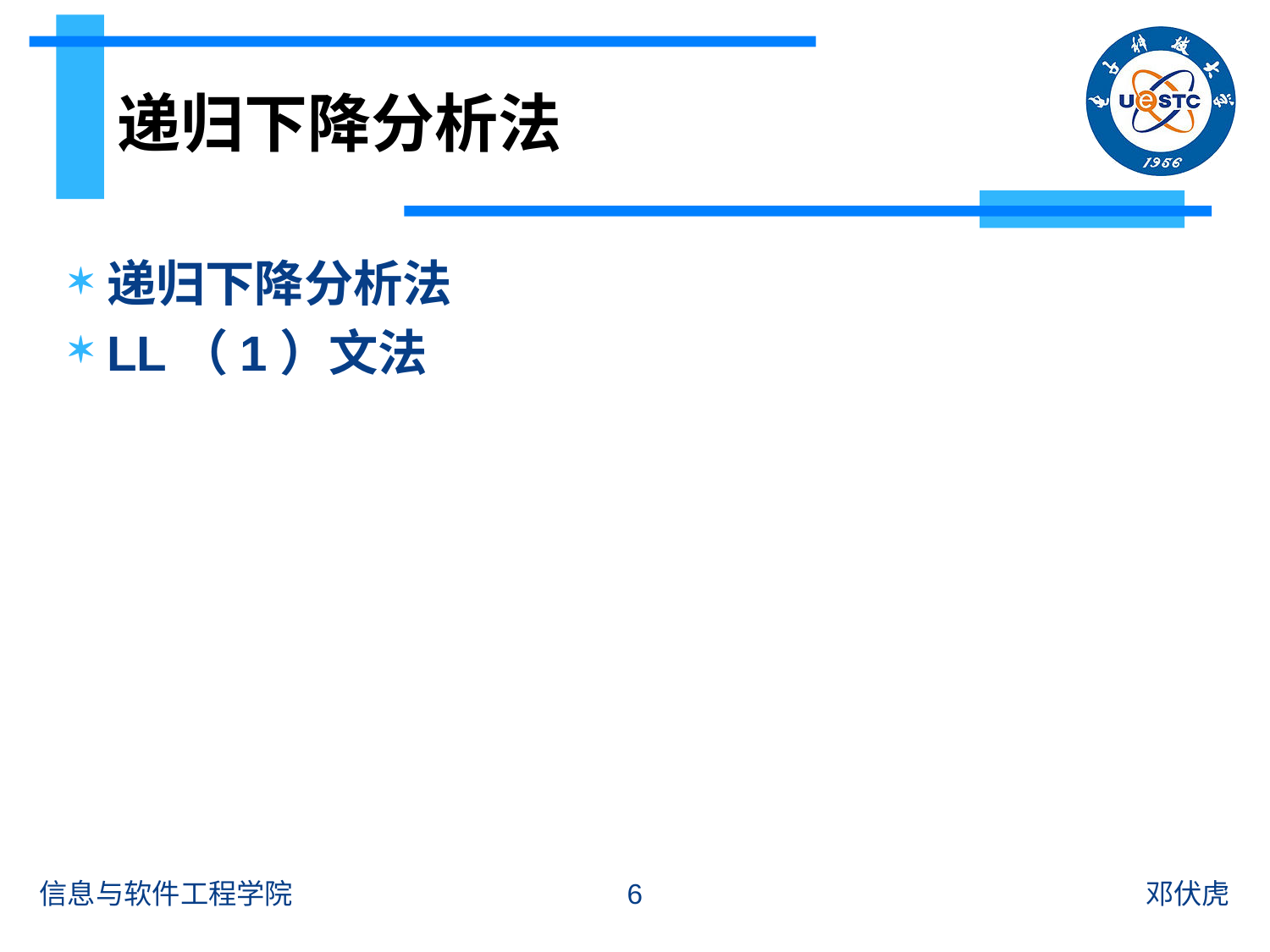

# 递归下降分析法
递归下降分析法
LL（1）文法

6
信息与软件工程学院
邓伏虎